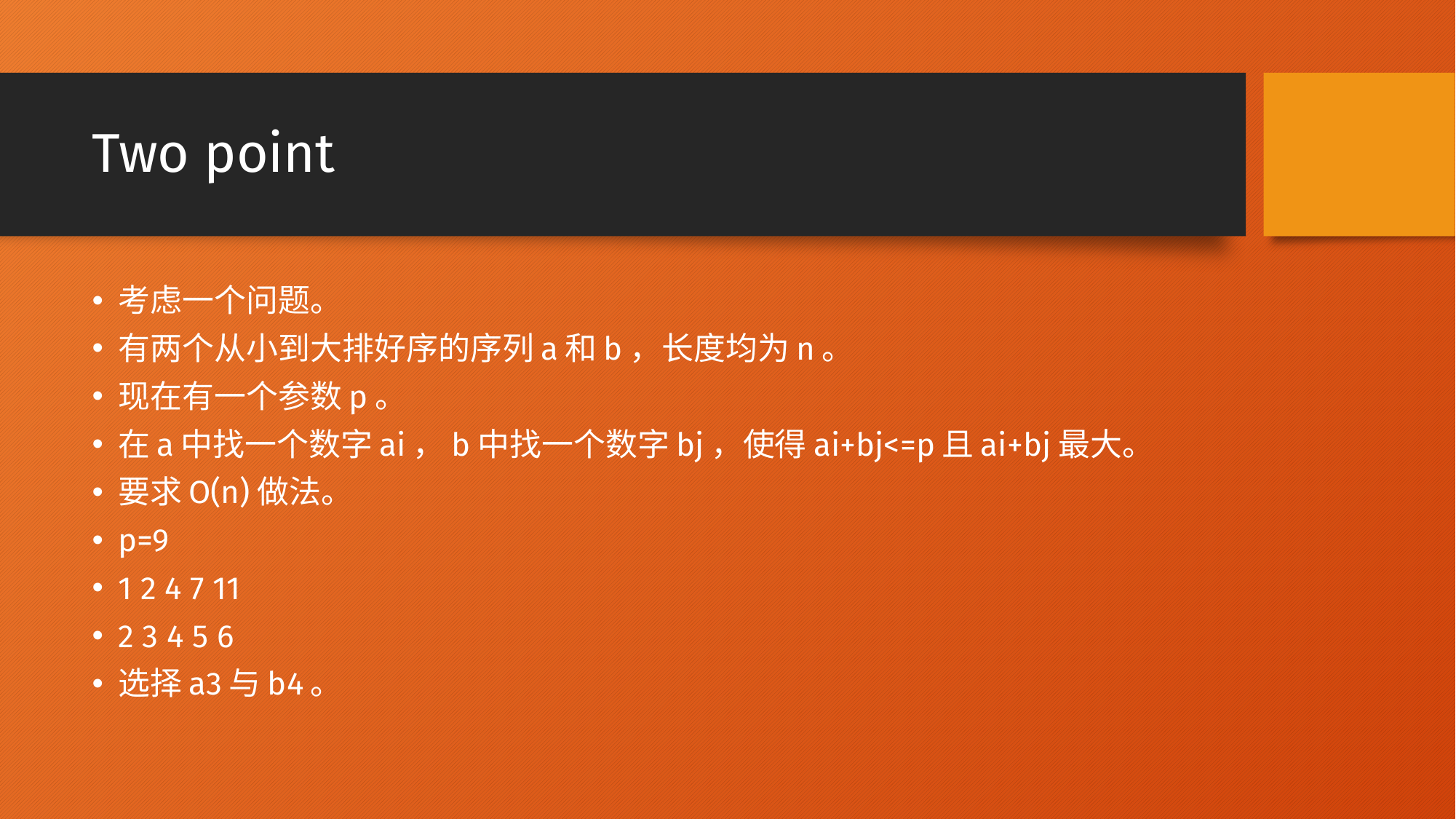

# Two point
考虑一个问题。
有两个从小到大排好序的序列a和b，长度均为n。
现在有一个参数p。
在a中找一个数字ai，b中找一个数字bj，使得ai+bj<=p且ai+bj最大。
要求O(n)做法。
p=9
1 2 4 7 11
2 3 4 5 6
选择a3与b4。